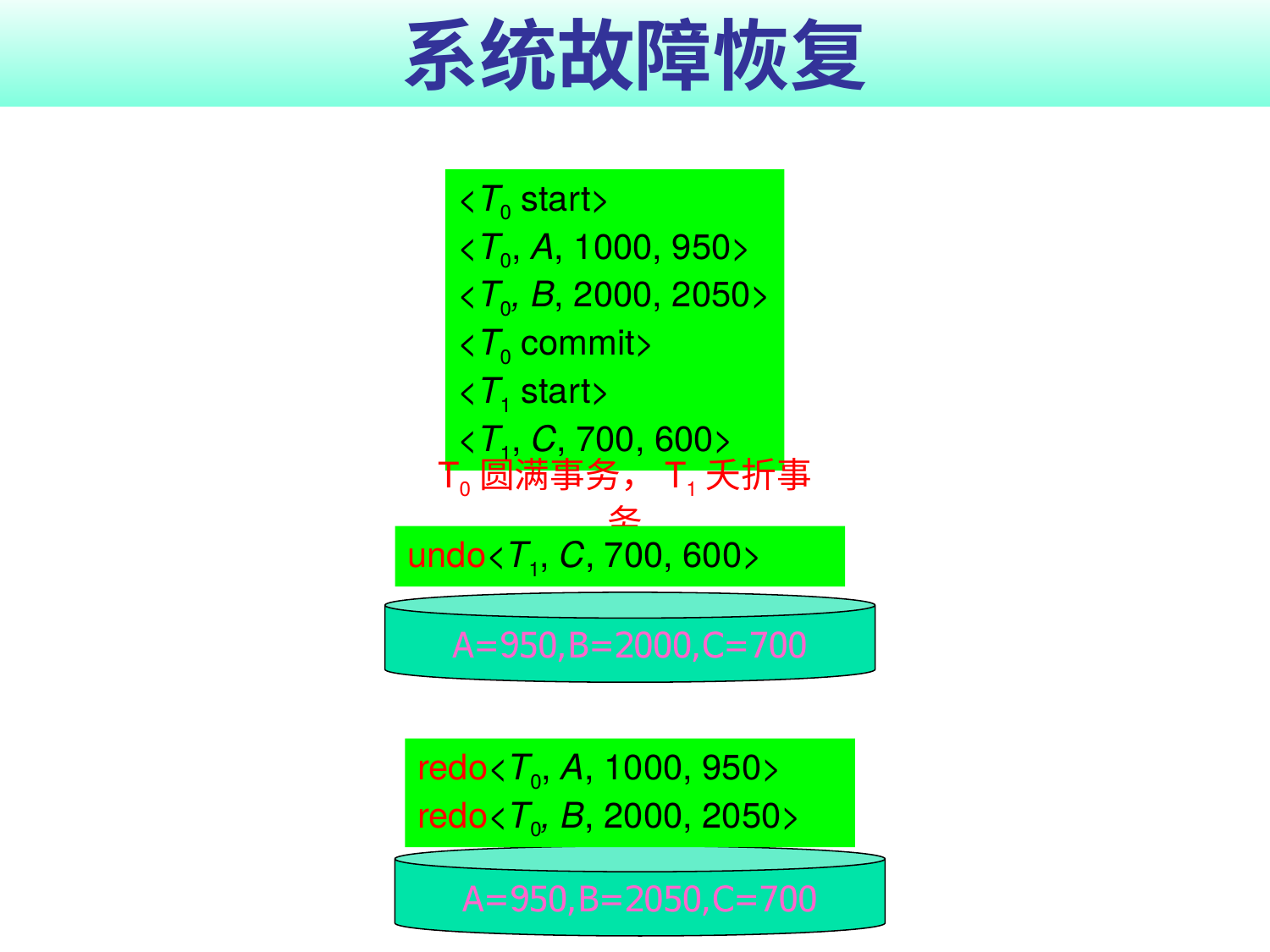

# 系统故障恢复
<T0 start>
<T0, A, 1000, 950>
<T0, B, 2000, 2050>
<T0 commit>
<T1 start>
<T1, C, 700, 600>
T0圆满事务，T1夭折事务
undo<T1, C, 700, 600>
A=950,B=2000,C=700
redo<T0, A, 1000, 950>
redo<T0, B, 2000, 2050>
A=950,B=2050,C=700